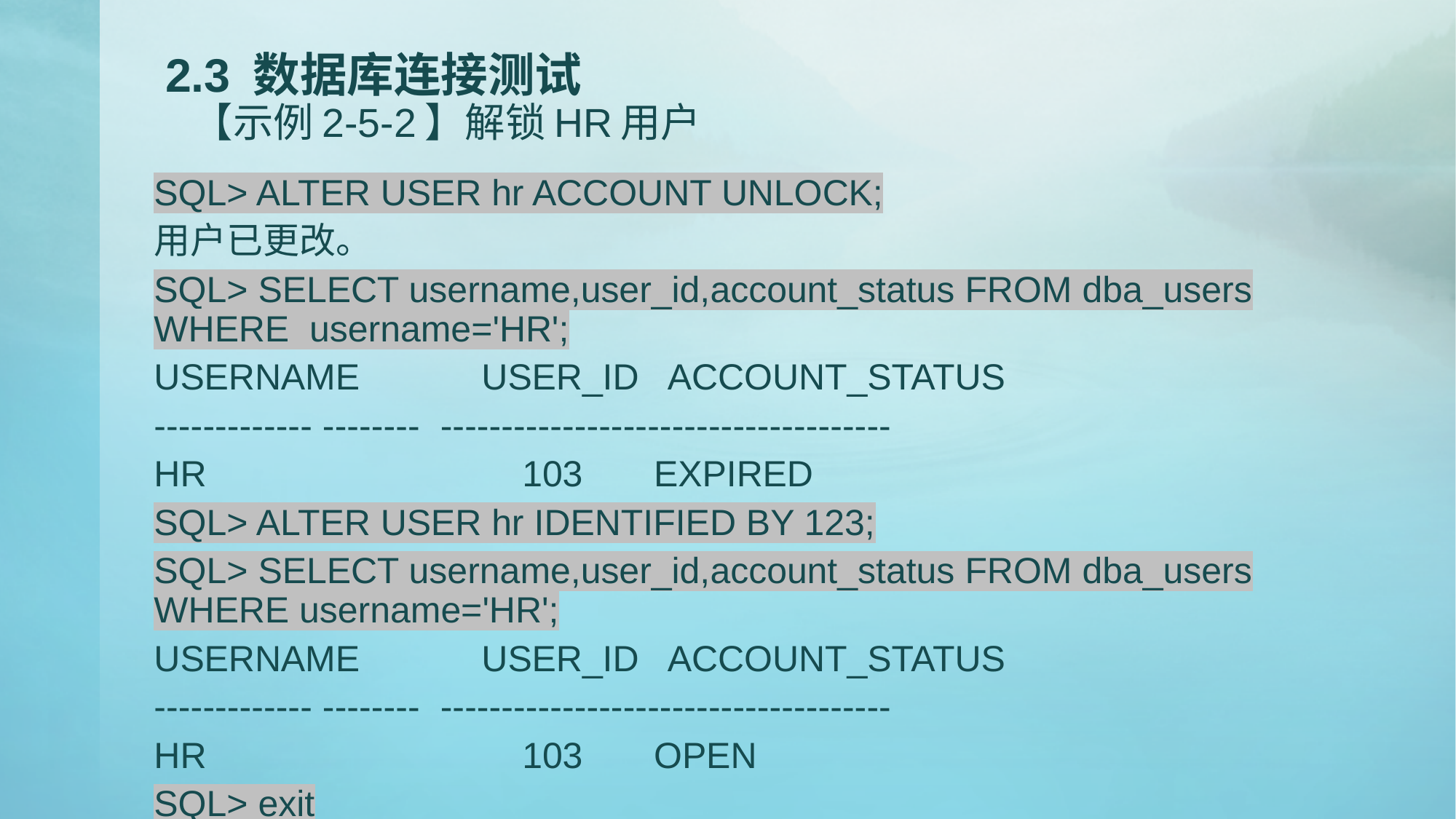

# 2.3 数据库连接测试 【示例2‑5-2】解锁HR用户
SQL> ALTER USER hr ACCOUNT UNLOCK;
用户已更改。
SQL> SELECT username,user_id,account_status FROM dba_users WHERE  username='HR';
USERNAME		USER_ID   ACCOUNT_STATUS
------------- --------  -------------------------------------
HR			    103       EXPIRED
SQL> ALTER USER hr IDENTIFIED BY 123;
SQL> SELECT username,user_id,account_status FROM dba_users WHERE username='HR';
USERNAME		USER_ID   ACCOUNT_STATUS
------------- --------  -------------------------------------
HR			    103       OPEN
SQL> exit